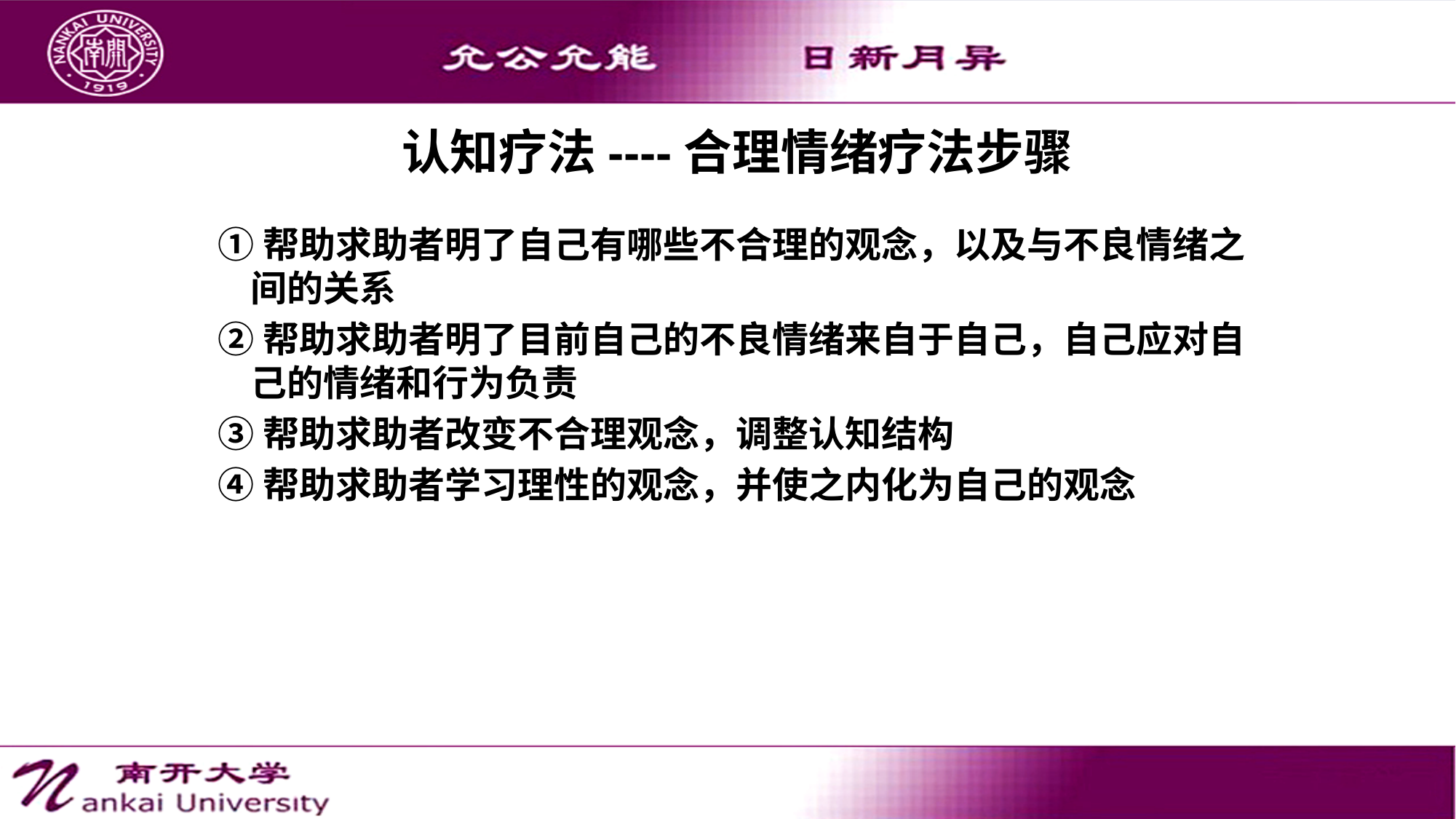

# 认知疗法----合理情绪疗法步骤

 ①帮助求助者明了自己有哪些不合理的观念，以及与不良情绪之间的关系
 ②帮助求助者明了目前自己的不良情绪来自于自己，自己应对自己的情绪和行为负责
 ③帮助求助者改变不合理观念，调整认知结构
 ④帮助求助者学习理性的观念，并使之内化为自己的观念